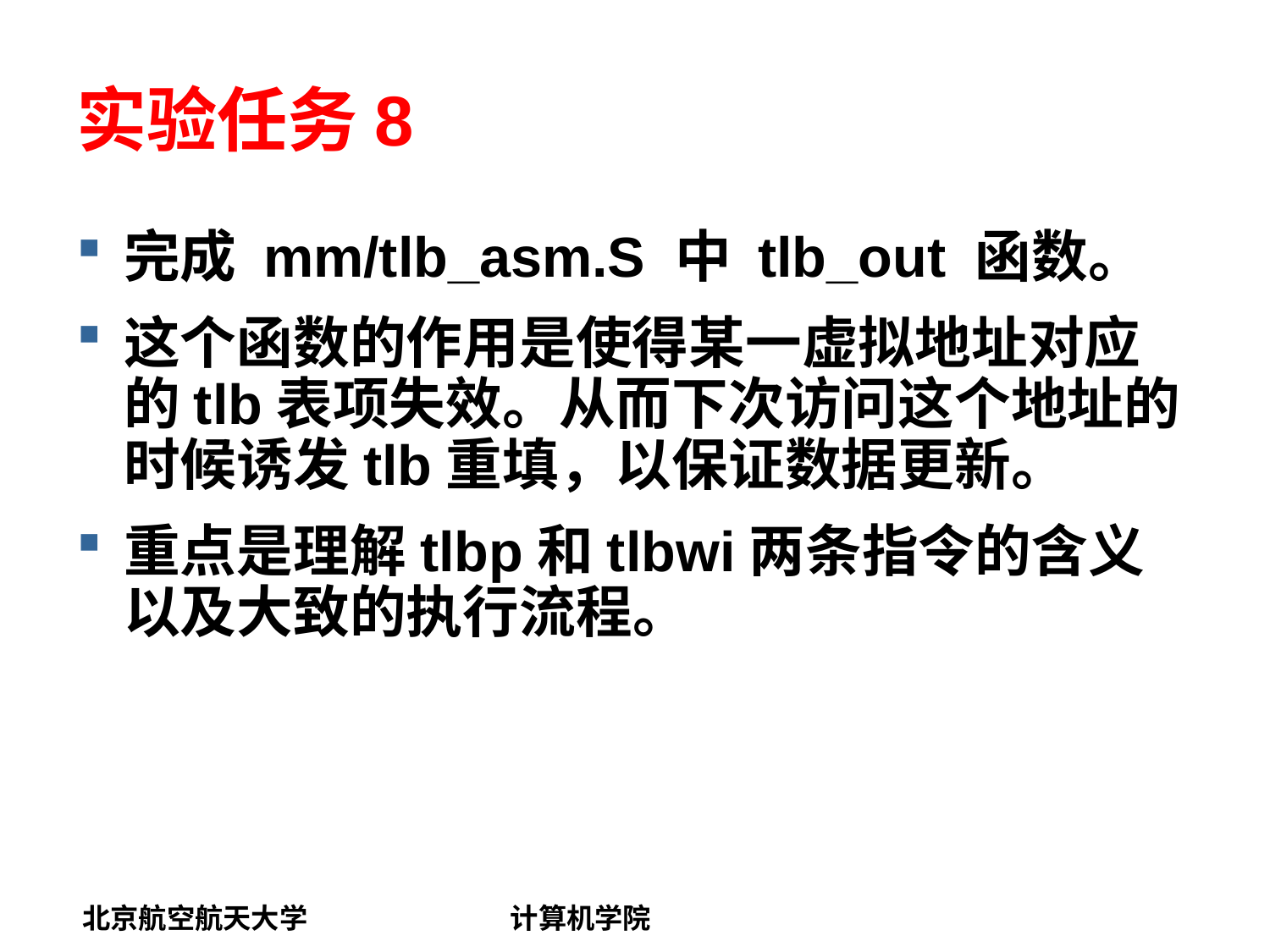

# 实验任务8
完成 mm/tlb_asm.S 中 tlb_out 函数。
这个函数的作用是使得某一虚拟地址对应的tlb表项失效。从而下次访问这个地址的时候诱发tlb重填，以保证数据更新。
重点是理解tlbp和tlbwi两条指令的含义以及大致的执行流程。